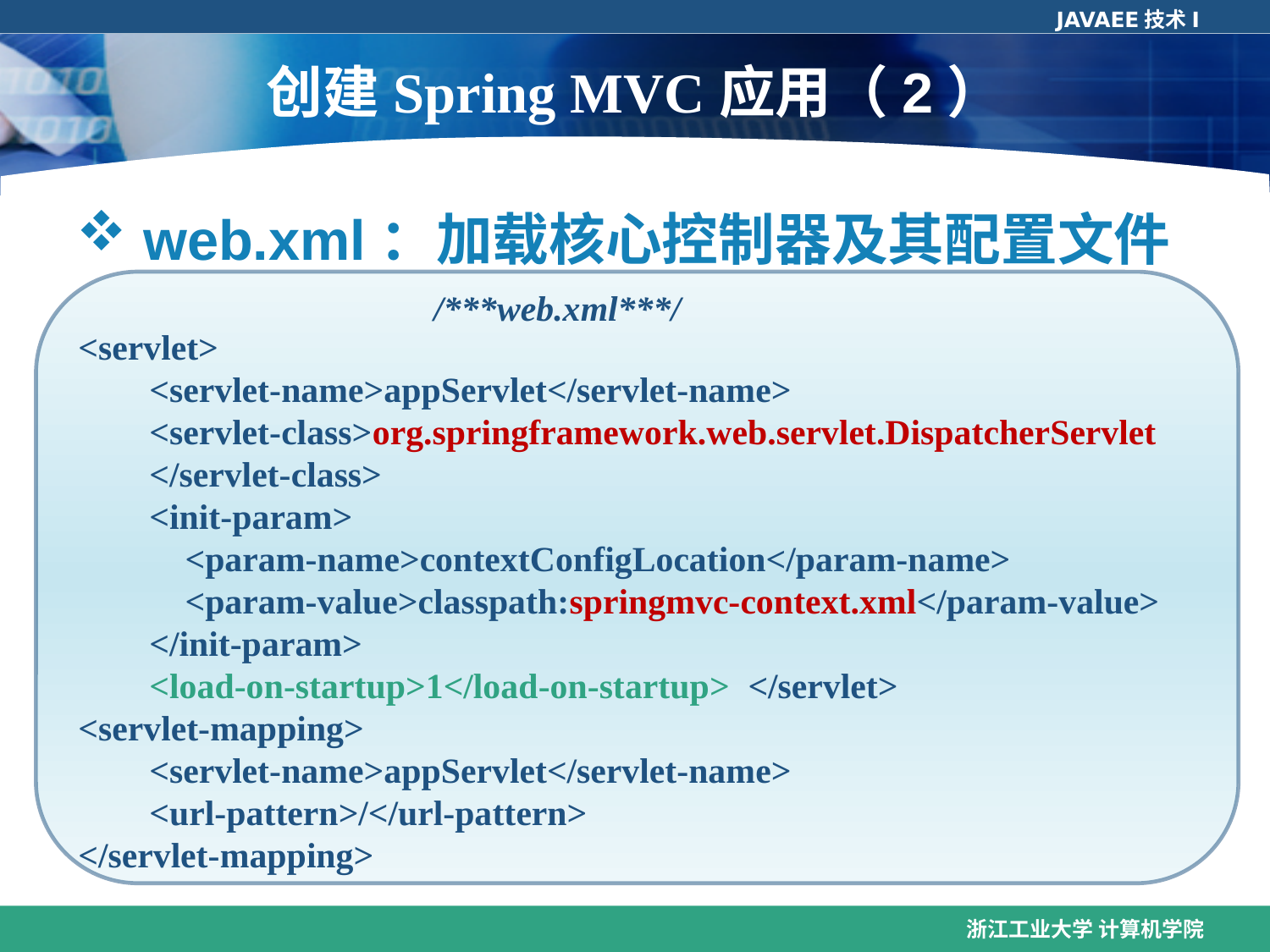

# 创建Spring MVC应用（2）
 web.xml：加载核心控制器及其配置文件

                                        /***web.xml***/
<servlet>
        <servlet-name>appServlet</servlet-name>
        <servlet-class>org.springframework.web.servlet.DispatcherServlet
        </servlet-class>
        <init-param>
            <param-name>contextConfigLocation</param-name>
            <param-value>classpath:springmvc-context.xml</param-value>
        </init-param>
        <load-on-startup>1</load-on-startup>  </servlet>
<servlet-mapping>
        <servlet-name>appServlet</servlet-name>
        <url-pattern>/</url-pattern>
</servlet-mapping>